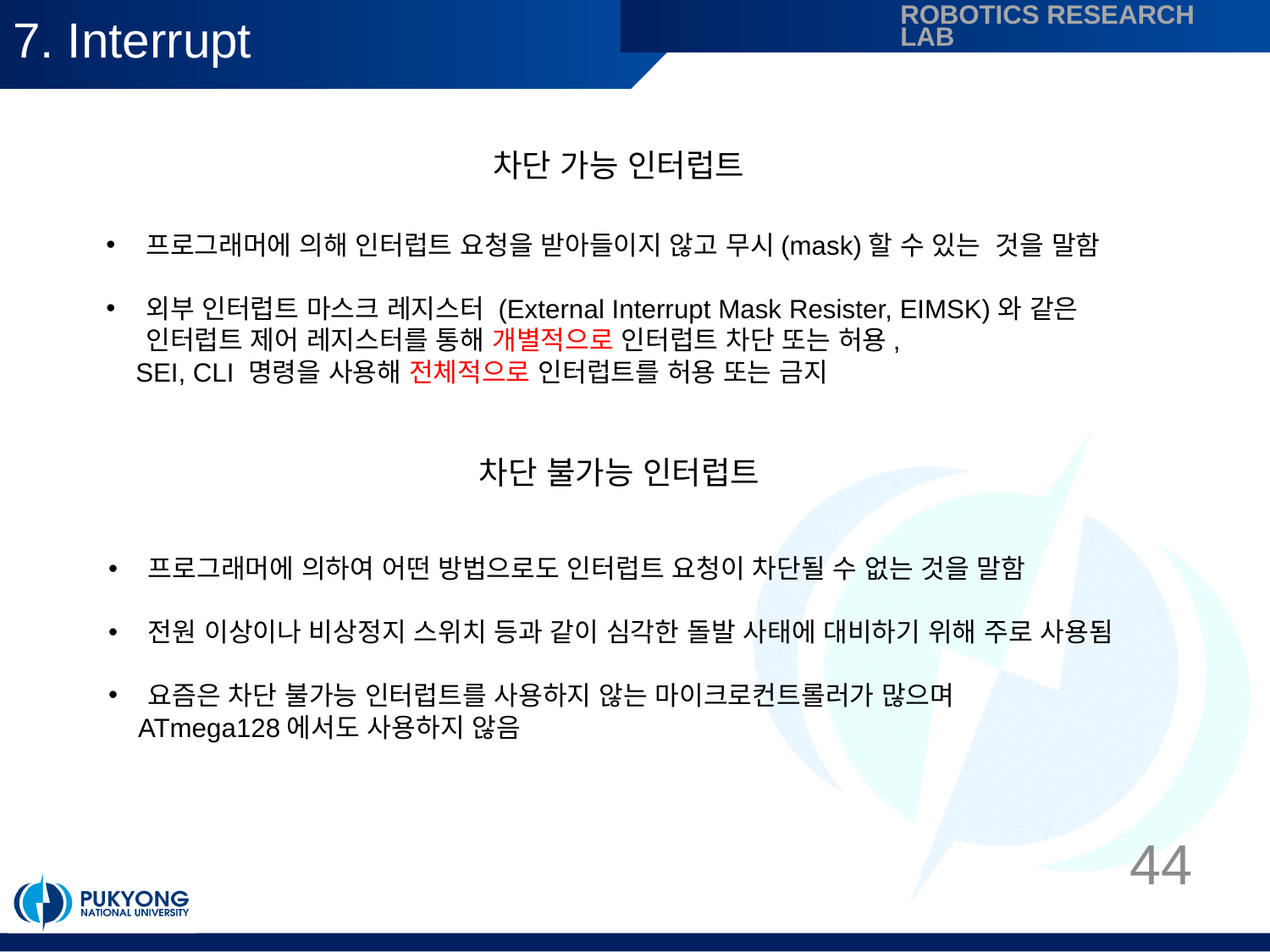

# 7. Interrupt
차단 가능 인터럽트
프로그래머에 의해 인터럽트 요청을 받아들이지 않고 무시(mask)할 수 있는  것을 말함

외부 인터럽트 마스크 레지스터 (External Interrupt Mask Resister, EIMSK)와 같은 인터럽트 제어 레지스터를 통해 개별적으로 인터럽트 차단 또는 허용,
    SEI, CLI 명령을 사용해 전체적으로 인터럽트를 허용 또는 금지
차단 불가능 인터럽트
프로그래머에 의하여 어떤 방법으로도 인터럽트 요청이 차단될 수 없는 것을 말함

전원 이상이나 비상정지 스위치 등과 같이 심각한 돌발 사태에 대비하기 위해 주로 사용됨

요즘은 차단 불가능 인터럽트를 사용하지 않는 마이크로컨트롤러가 많으며
    ATmega128에서도 사용하지 않음
44